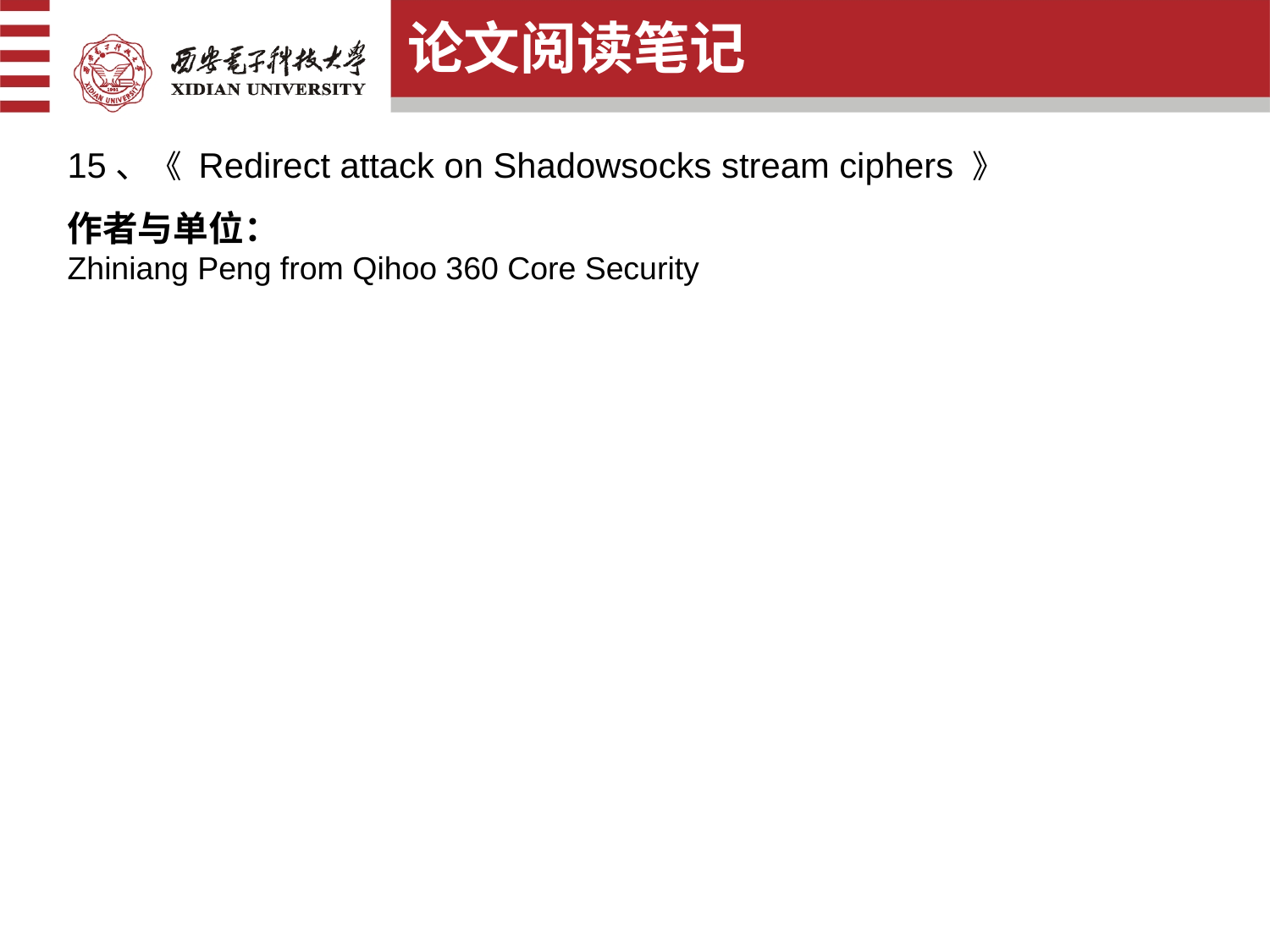

论文阅读笔记
15、《 Redirect attack on Shadowsocks stream ciphers 》
作者与单位：
Zhiniang Peng from Qihoo 360 Core Security